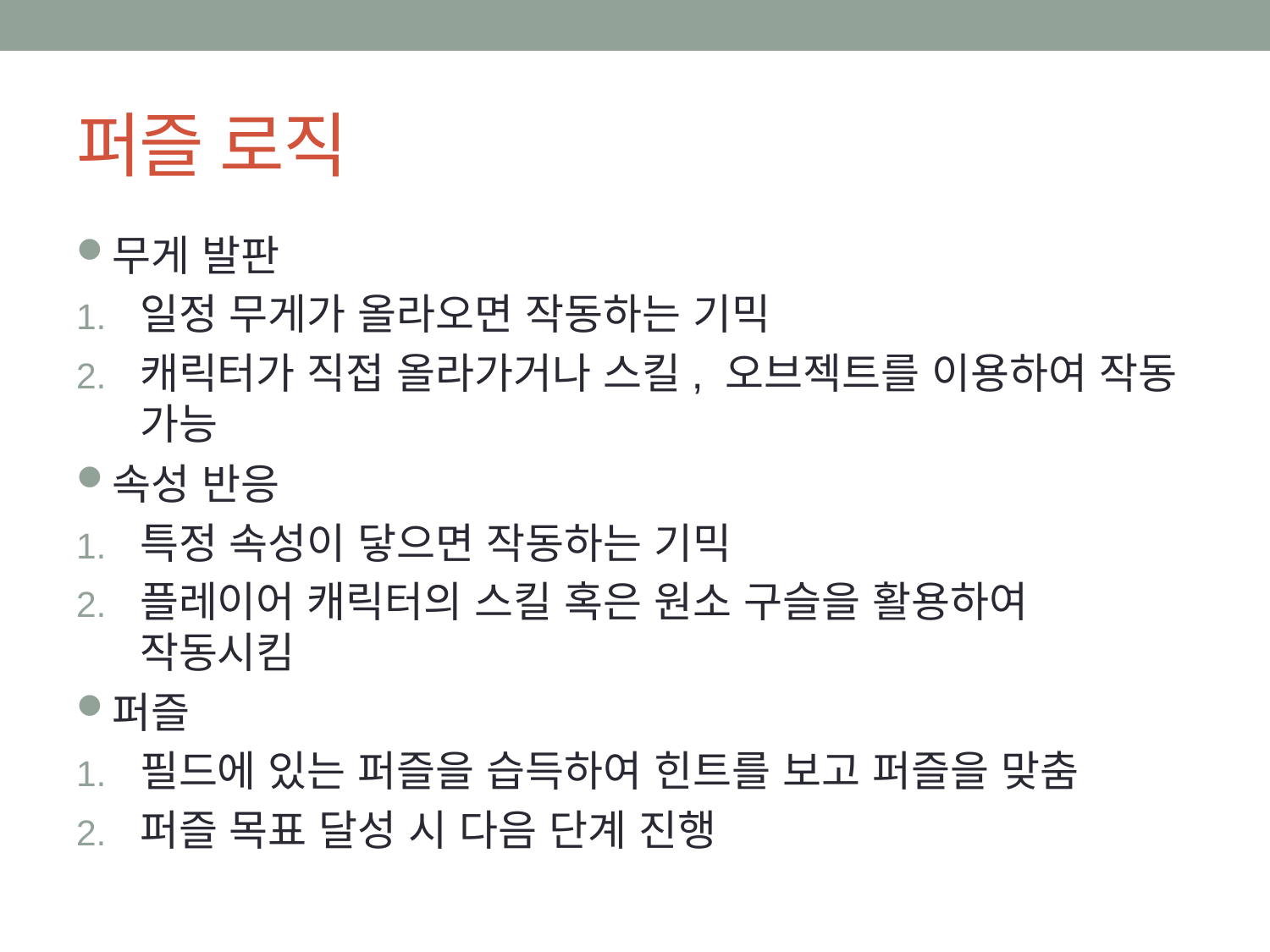

# 퍼즐 로직
무게 발판
일정 무게가 올라오면 작동하는 기믹
캐릭터가 직접 올라가거나 스킬, 오브젝트를 이용하여 작동 가능
속성 반응
특정 속성이 닿으면 작동하는 기믹
플레이어 캐릭터의 스킬 혹은 원소 구슬을 활용하여 작동시킴
퍼즐
필드에 있는 퍼즐을 습득하여 힌트를 보고 퍼즐을 맞춤
퍼즐 목표 달성 시 다음 단계 진행